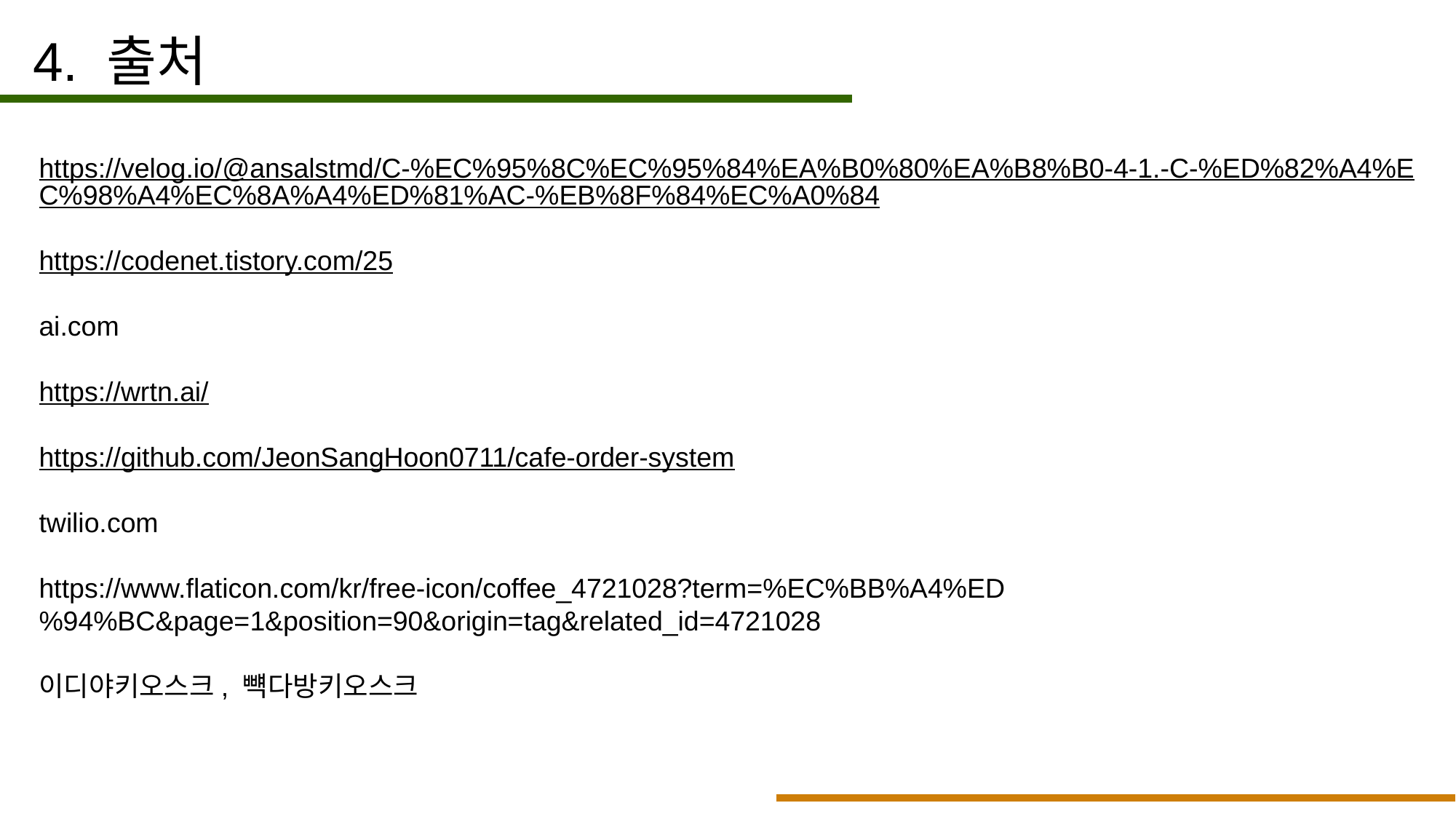

4. 출처
https://velog.io/@ansalstmd/C-%EC%95%8C%EC%95%84%EA%B0%80%EA%B8%B0-4-1.-C-%ED%82%A4%EC%98%A4%EC%8A%A4%ED%81%AC-%EB%8F%84%EC%A0%84

https://codenet.tistory.com/25

ai.com

https://wrtn.ai/

https://github.com/JeonSangHoon0711/cafe-order-system

twilio.com

https://www.flaticon.com/kr/free-icon/coffee_4721028?term=%EC%BB%A4%ED%94%BC&page=1&position=90&origin=tag&related_id=4721028

이디야키오스크, 뺵다방키오스크